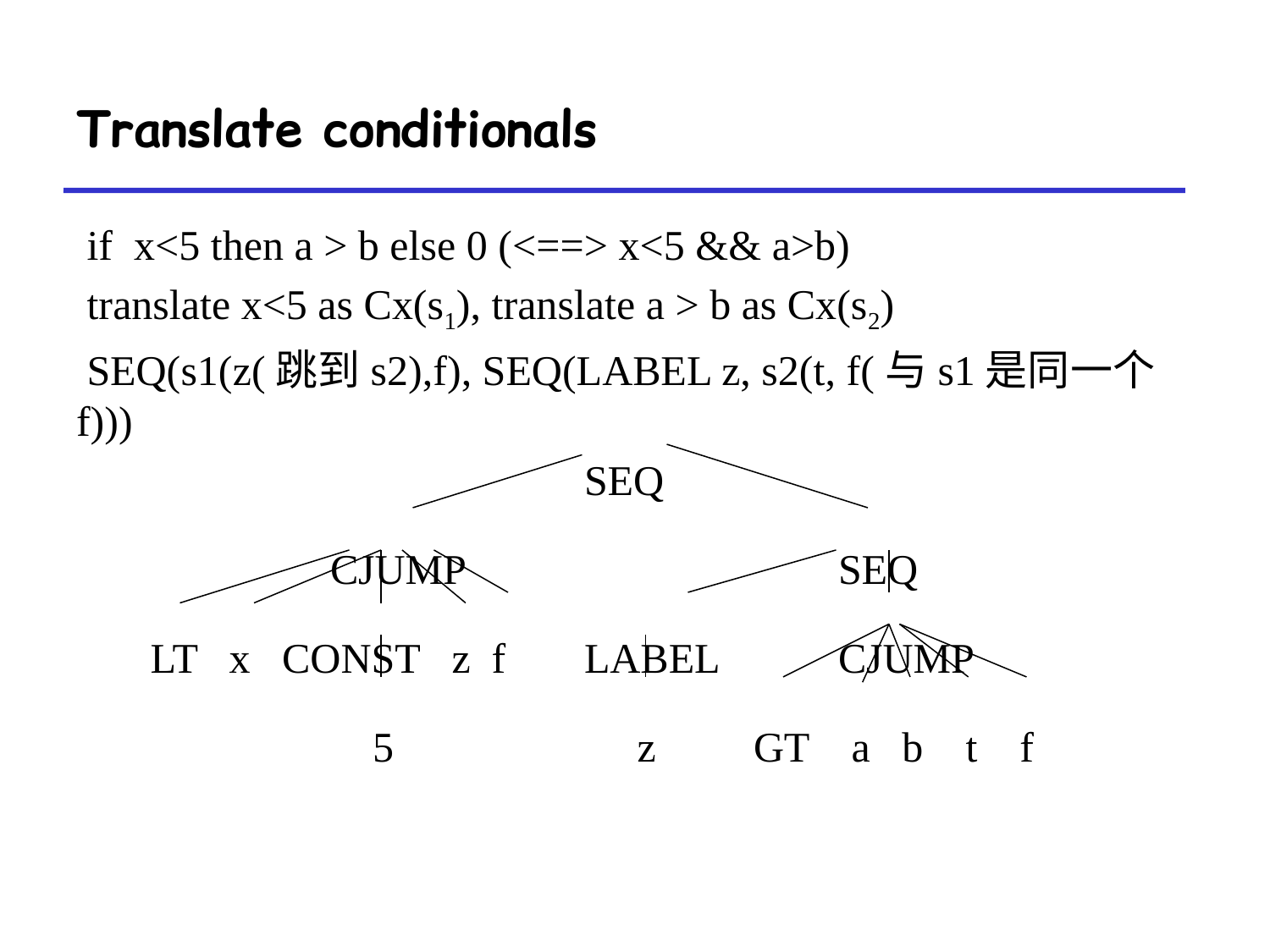

# Translate conditionals
 if  x<5 then a > b else 0 (<==> x<5 && a>b)
 translate x<5 as Cx(s1), translate a > b as Cx(s2)
 SEQ(s1(z(跳到s2),f), SEQ(LABEL z, s2(t, f(与s1是同一个f)))
				SEQ

		CJUMP			SEQ

       LT   x   CONST   z  f 	LABEL	CJUMP

		    5		     z	    GT    a   b    t    f

39